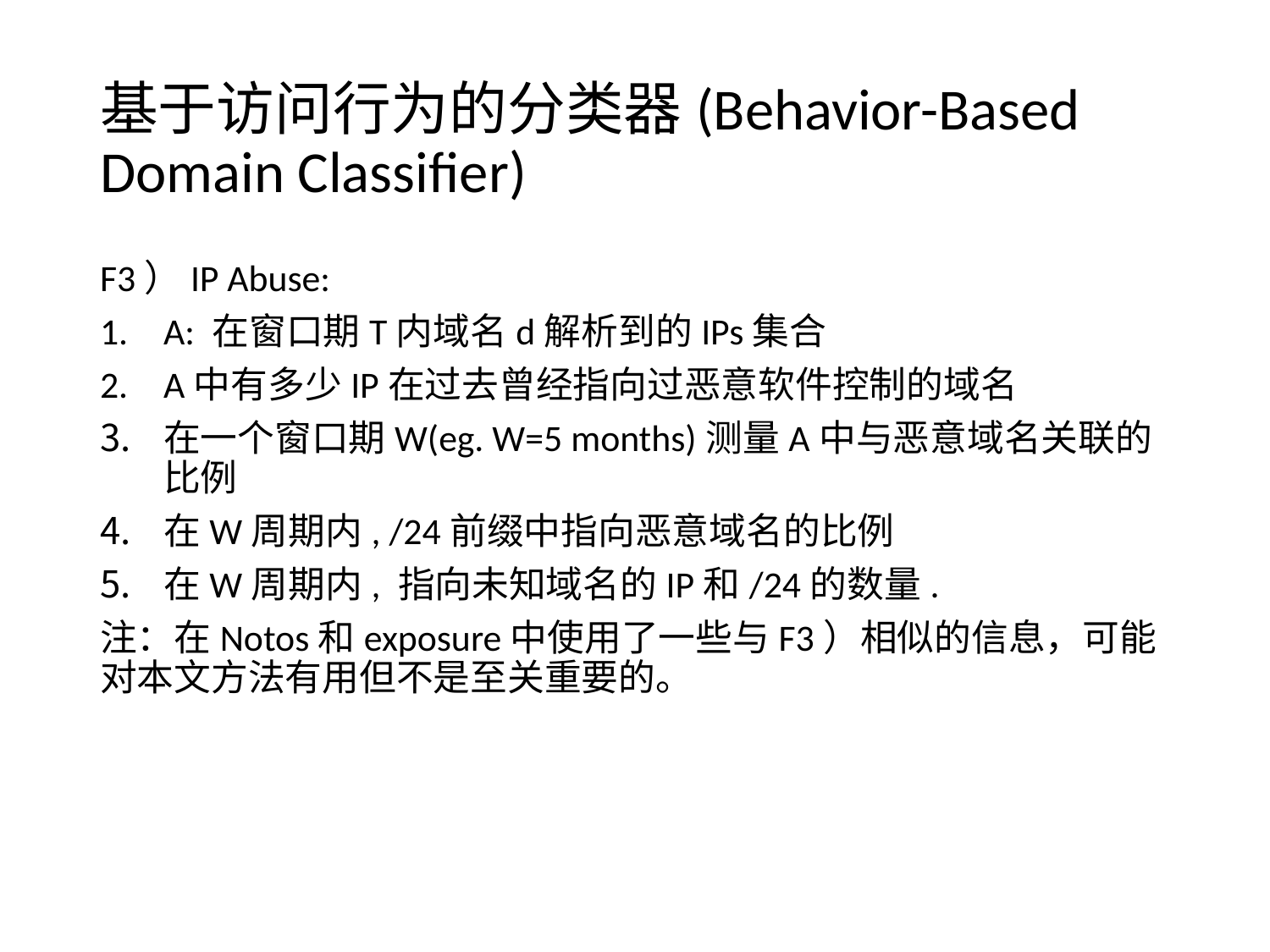

# 基于访问行为的分类器(Behavior-Based Domain Classifier)
F3）IP Abuse:
A: 在窗口期T内域名d解析到的IPs集合
A中有多少IP在过去曾经指向过恶意软件控制的域名
在一个窗口期W(eg. W=5 months)测量A中与恶意域名关联的比例
在W周期内, /24前缀中指向恶意域名的比例
在W周期内, 指向未知域名的IP和/24的数量.
注：在Notos和exposure中使用了一些与F3）相似的信息，可能对本文方法有用但不是至关重要的。